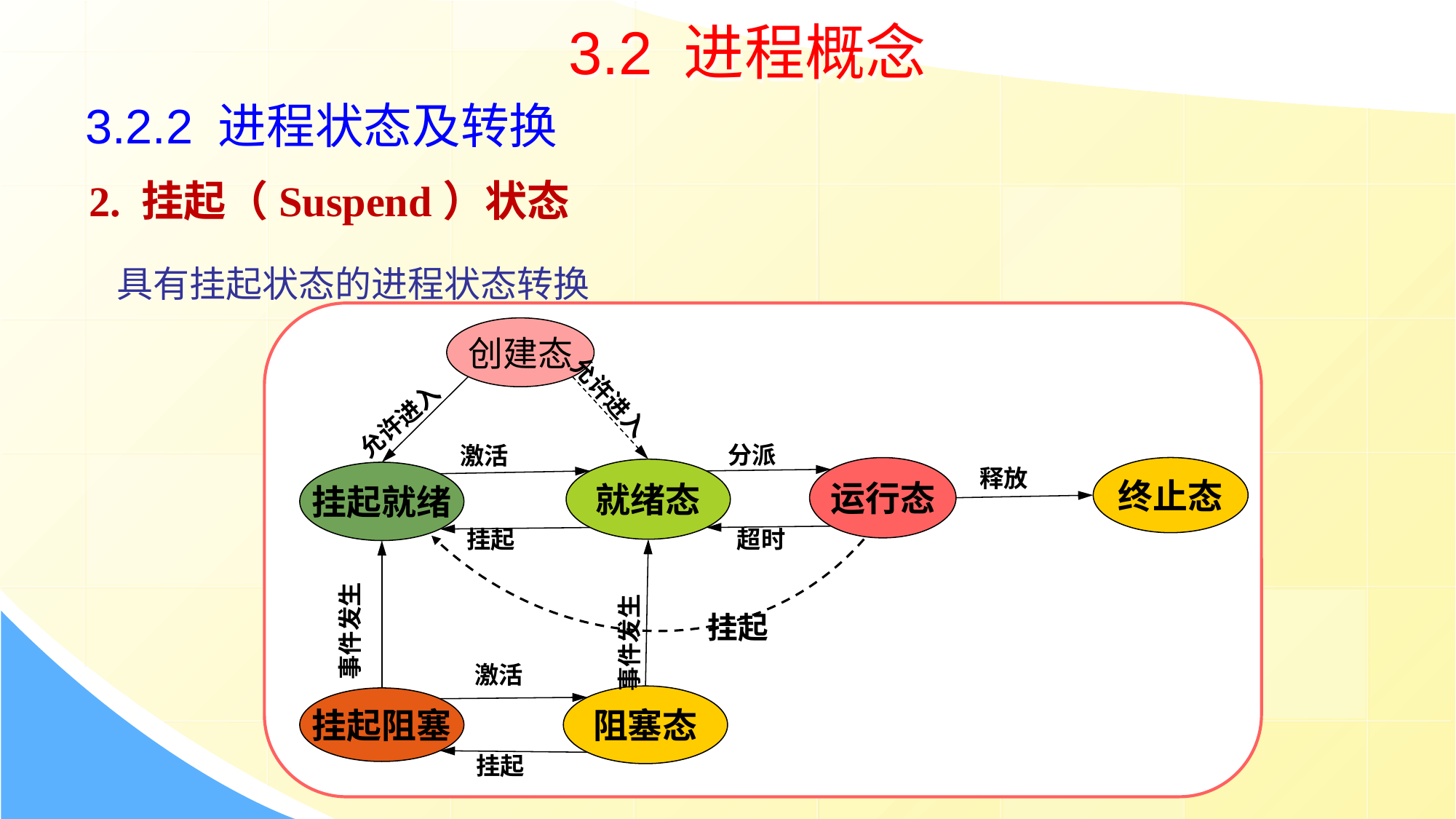

3.2 进程概念
3.2.2 进程状态及转换
2. 挂起（Suspend）状态
具有挂起状态的进程状态转换

创建态

   允许进入
   允许进入
分派
   激活
   释放
运行态
终止态
就绪态
挂起就绪
超时
   挂起
   事件发生
   挂起
   事件发生
   激活
阻塞态
挂起阻塞
   挂起